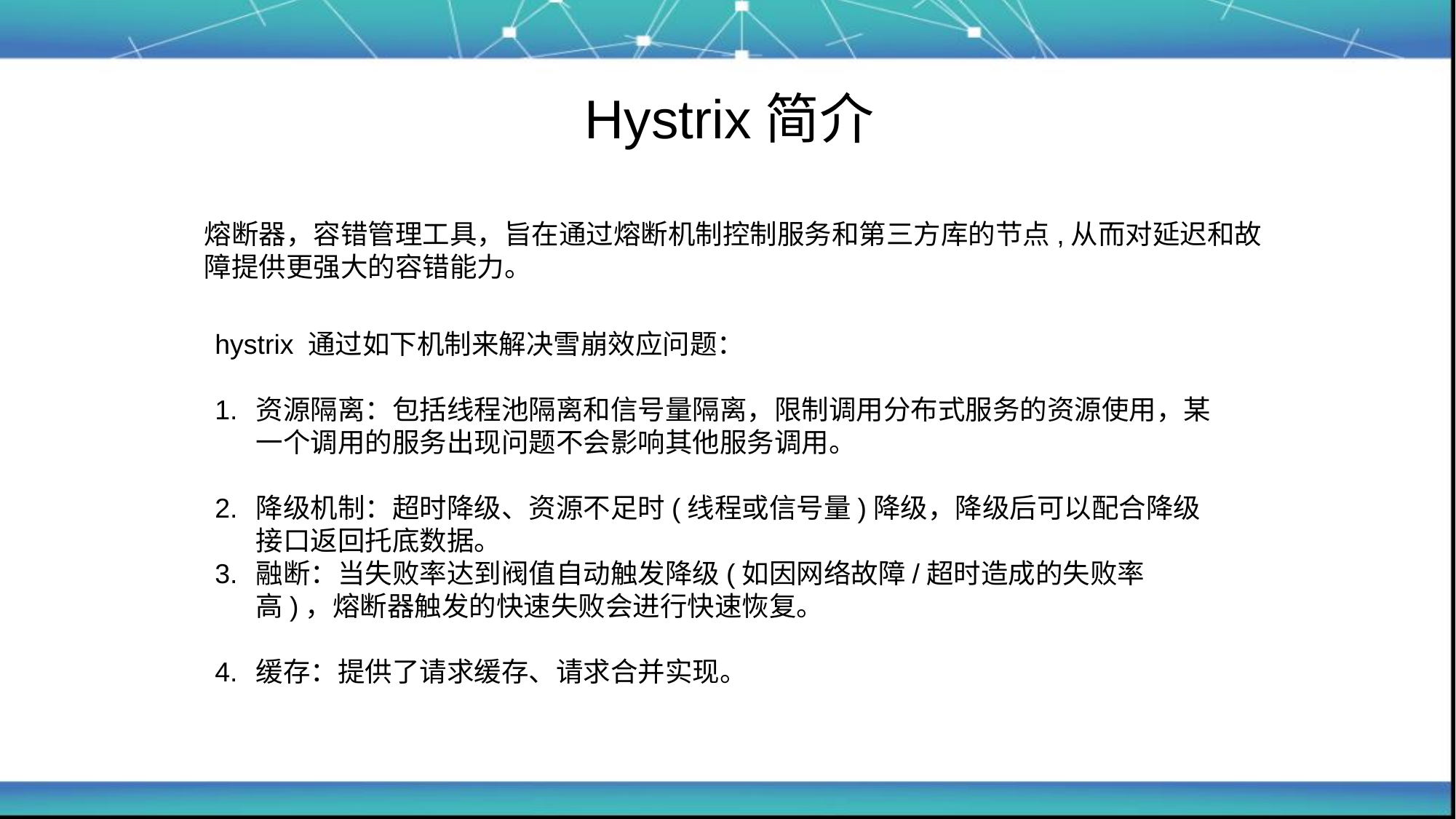

# Hystrix简介
熔断器，容错管理工具，旨在通过熔断机制控制服务和第三方库的节点,从而对延迟和故障提供更强大的容错能力。

hystrix 通过如下机制来解决雪崩效应问题：

资源隔离：包括线程池隔离和信号量隔离，限制调用分布式服务的资源使用，某一个调用的服务出现问题不会影响其他服务调用。

降级机制：超时降级、资源不足时(线程或信号量)降级，降级后可以配合降级接口返回托底数据。
融断：当失败率达到阀值自动触发降级(如因网络故障/超时造成的失败率高)，熔断器触发的快速失败会进行快速恢复。

缓存：提供了请求缓存、请求合并实现。